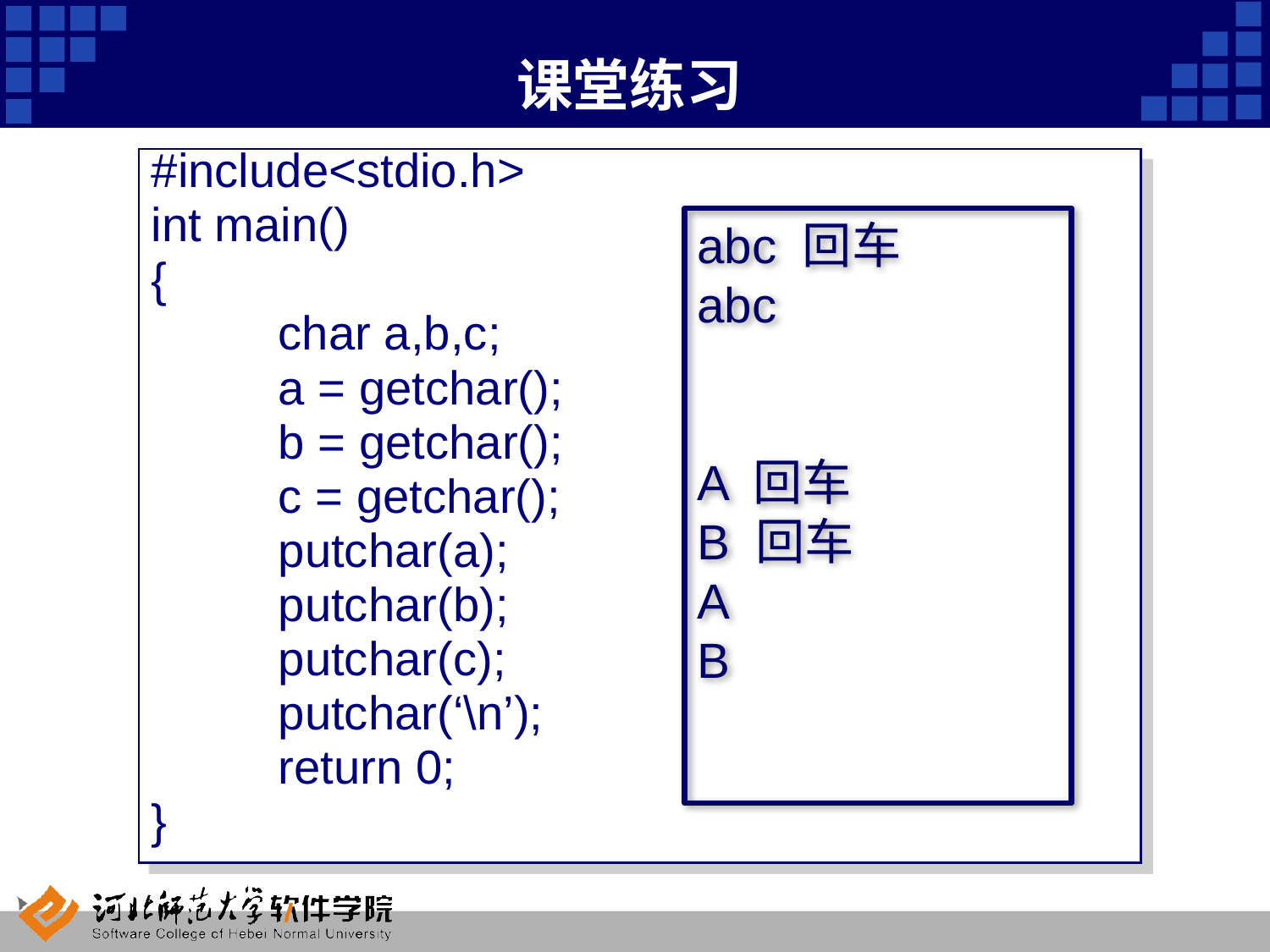

# 课堂练习
io.cpp
#include<stdio.h>
int main()
{
	char a,b,c;
	a = getchar();
	b = getchar();
	c = getchar();
	putchar(a);
	putchar(b);
	putchar(c);
	putchar(‘\n’);
	return 0;
}
abc 回车
abc

A 回车
B 回车
A
B